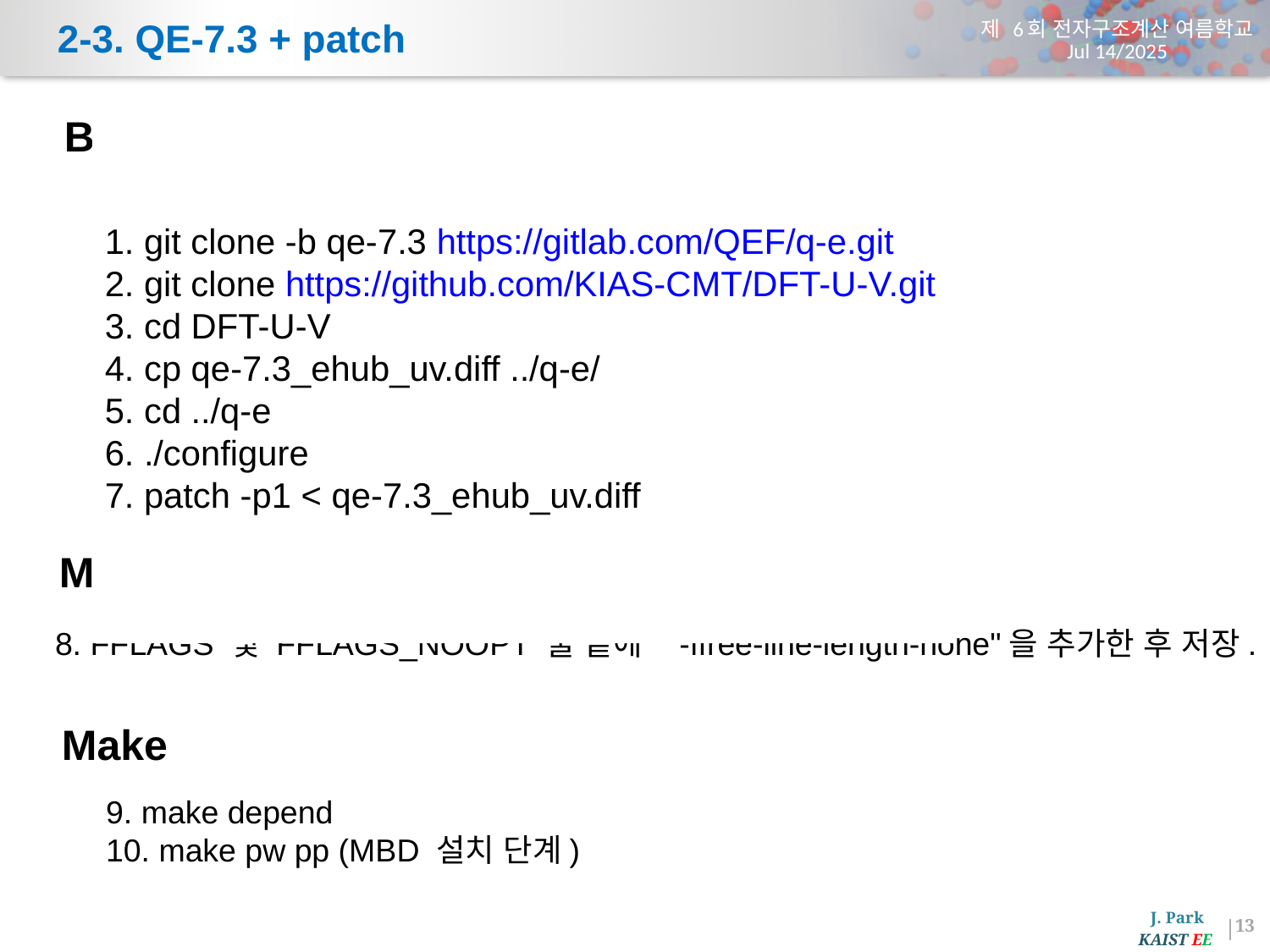

# 2-3. QE-7.3 + patch
Bash 에서 설치
1. git clone -b qe-7.3 https://gitlab.com/QEF/q-e.git
2. git clone https://github.com/KIAS-CMT/DFT-U-V.git
3. cd DFT-U-V
4. cp qe-7.3_ehub_uv.diff ../q-e/
5. cd ../q-e
6. ./configure
7. patch -p1 < qe-7.3_ehub_uv.diff
Modify make.inc
8. FFLAGS 및 FFLAGS_NOOPT 줄 끝에 " -ffree-line-length-none"을 추가한 후 저장.
Make
9. make depend
10. make pw pp (MBD 설치 단계)